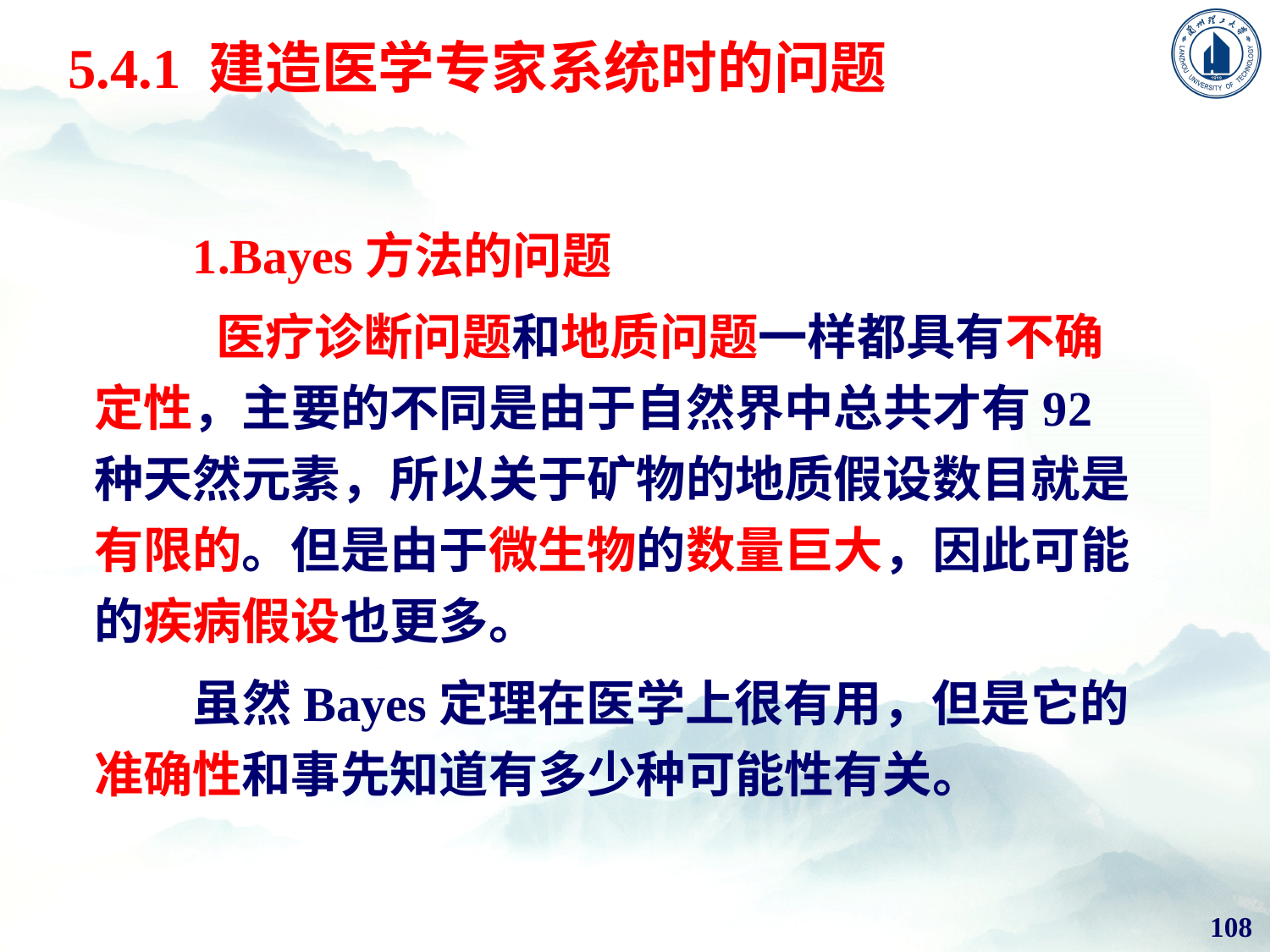

# 5.4.1 建造医学专家系统时的问题
1.Bayes方法的问题
 医疗诊断问题和地质问题一样都具有不确定性，主要的不同是由于自然界中总共才有92种天然元素，所以关于矿物的地质假设数目就是有限的。但是由于微生物的数量巨大，因此可能的疾病假设也更多。
虽然Bayes定理在医学上很有用，但是它的准确性和事先知道有多少种可能性有关。
108